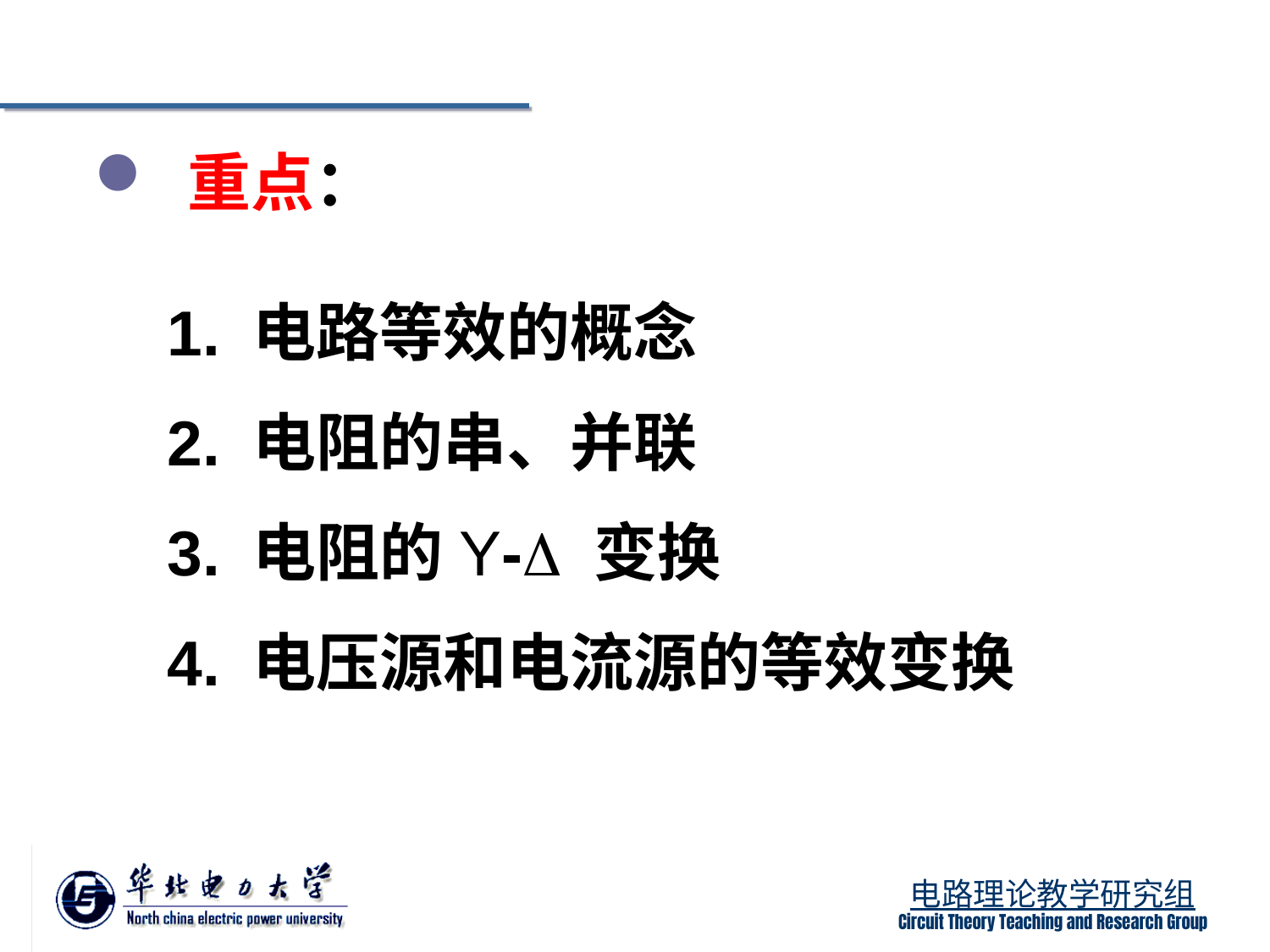

重点：
1. 电路等效的概念
2. 电阻的串、并联
3. 电阻的Y-Δ 变换
4. 电压源和电流源的等效变换